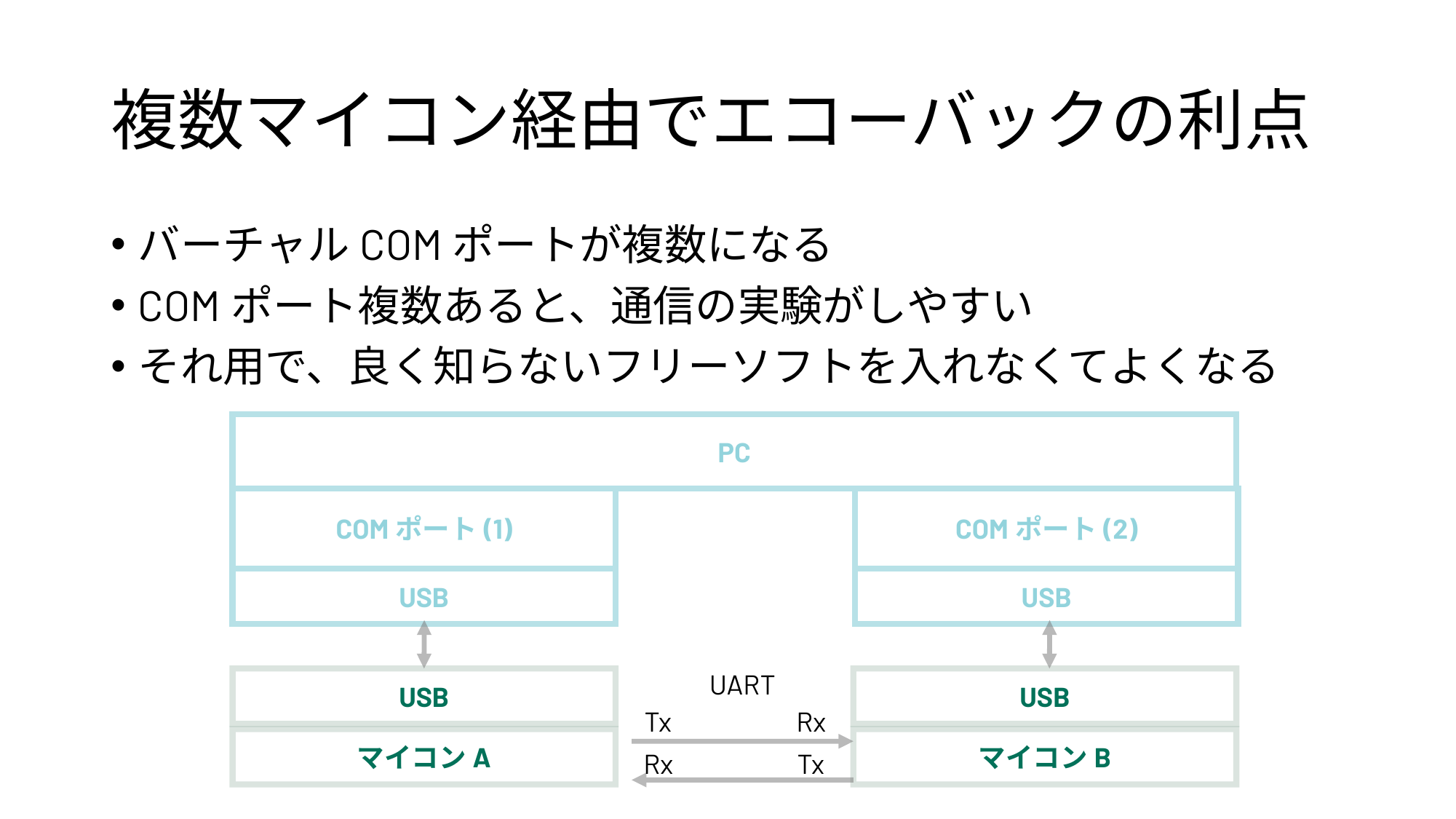

# 複数マイコン経由でエコーバックの利点
バーチャルCOMポートが複数になる
COMポート複数あると、通信の実験がしやすい
それ用で、良く知らないフリーソフトを入れなくてよくなる
PC
COMポート(1)
COMポート(2)
USB
USB
UART
USB
USB
Tx
Rx
マイコンA
マイコンB
Rx
Tx